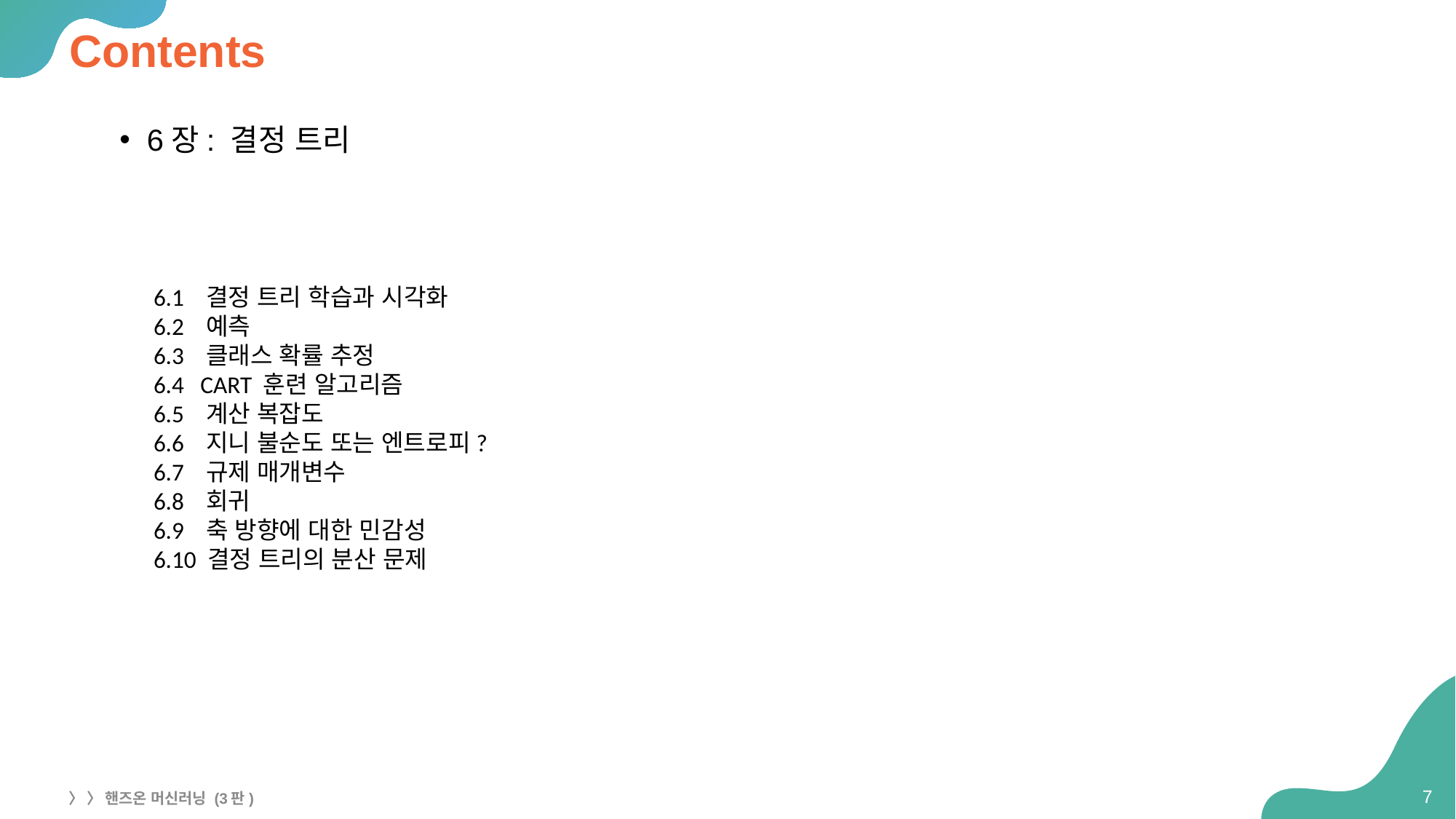

# Contents
6장: 결정 트리

6.1   결정 트리 학습과 시각화
6.2   예측
6.3   클래스 확률 추정
6.4   CART 훈련 알고리즘
6.5   계산 복잡도
6.6   지니 불순도 또는 엔트로피?
6.7   규제 매개변수
6.8   회귀
6.9   축 방향에 대한 민감성
6.10 결정 트리의 분산 문제

7
〉 〉 핸즈온 머신러닝 (3판)